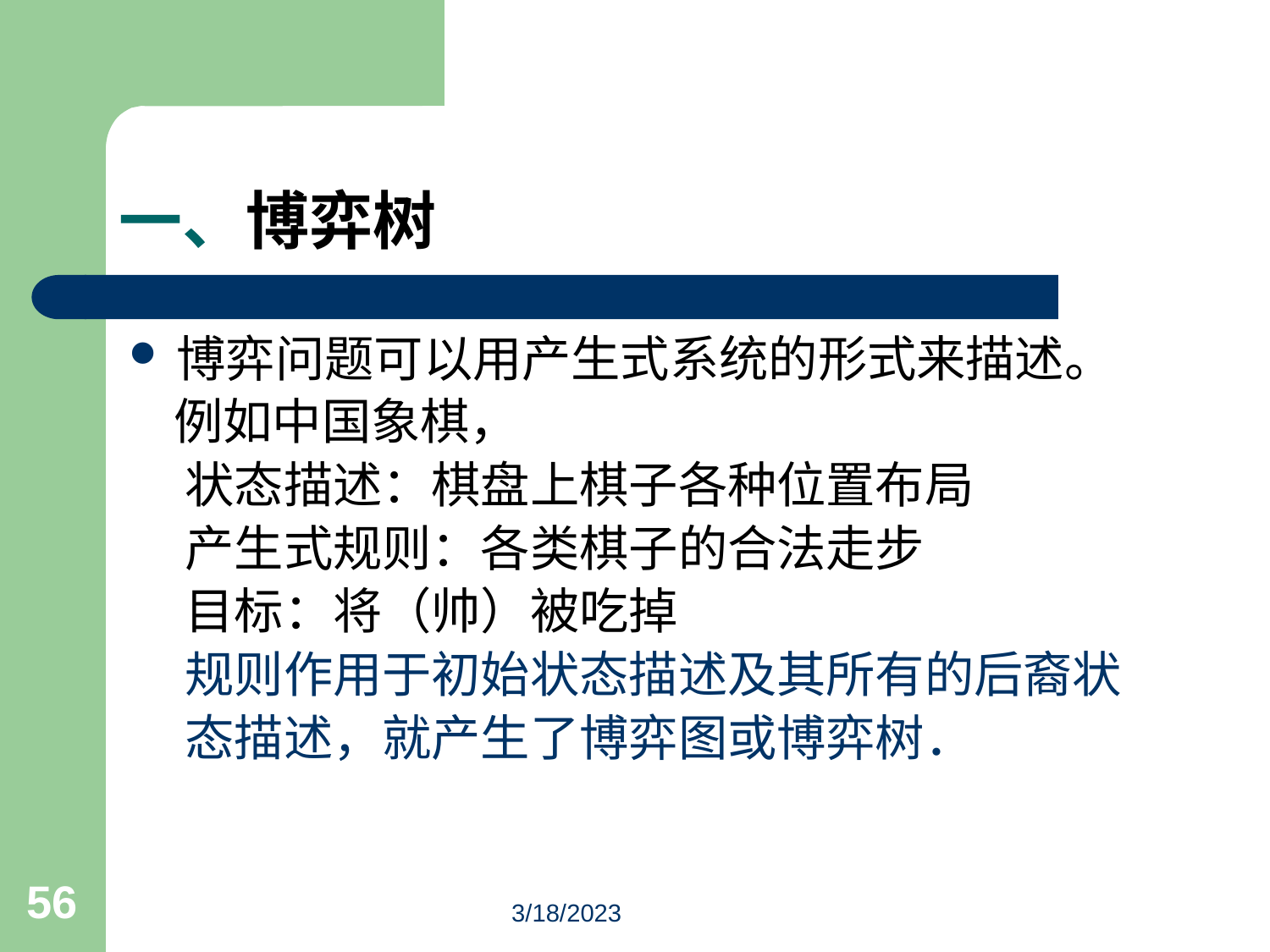

# 一、博弈树
博弈问题可以用产生式系统的形式来描述。
   例如中国象棋，
    状态描述：棋盘上棋子各种位置布局
    产生式规则：各类棋子的合法走步
    目标：将（帅）被吃掉
    规则作用于初始状态描述及其所有的后裔状
    态描述，就产生了博弈图或博弈树．
56
3/18/2023